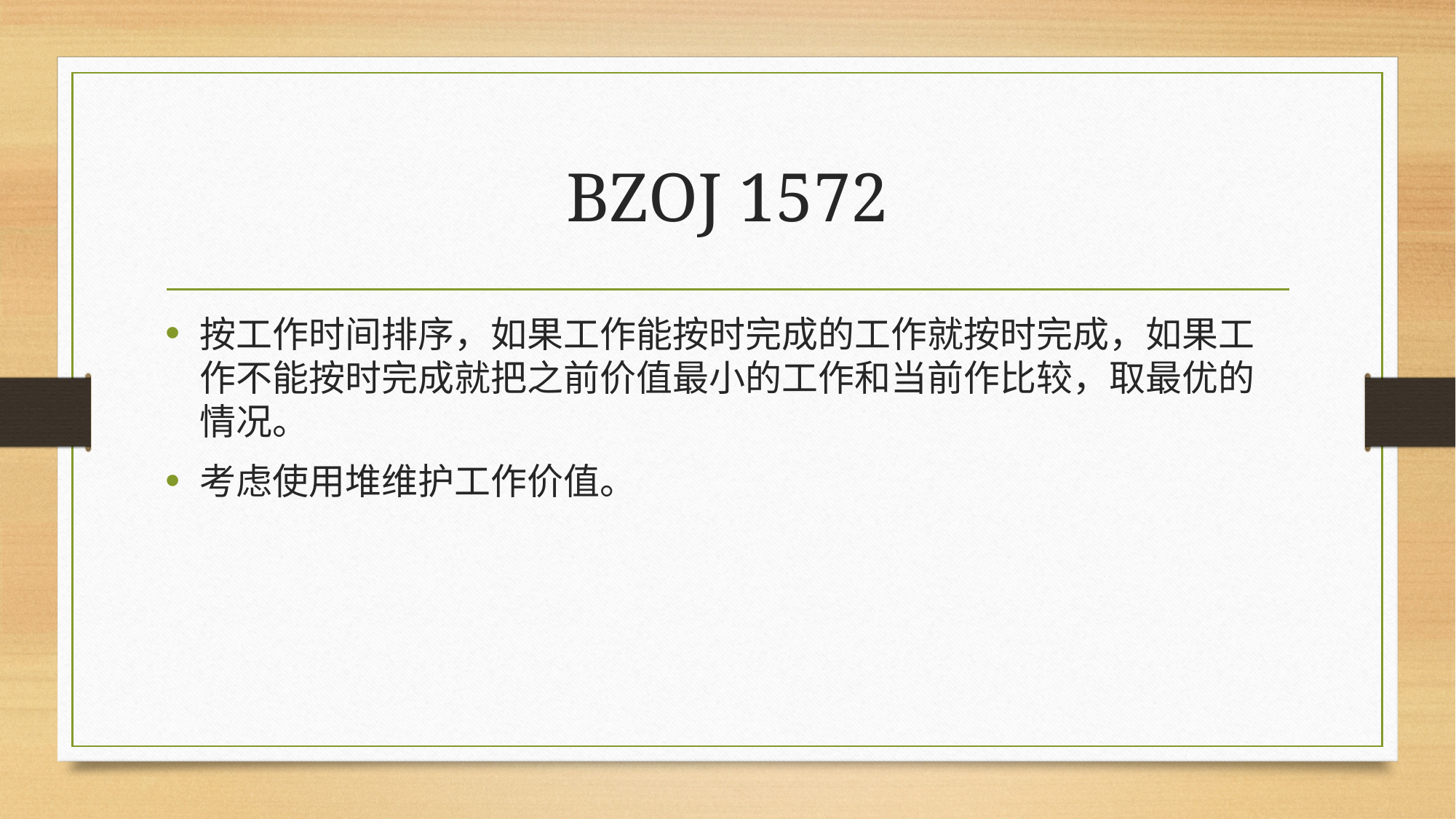

# BZOJ 1572
按工作时间排序，如果工作能按时完成的工作就按时完成，如果工作不能按时完成就把之前价值最小的工作和当前作比较，取最优的情况。
考虑使用堆维护工作价值。